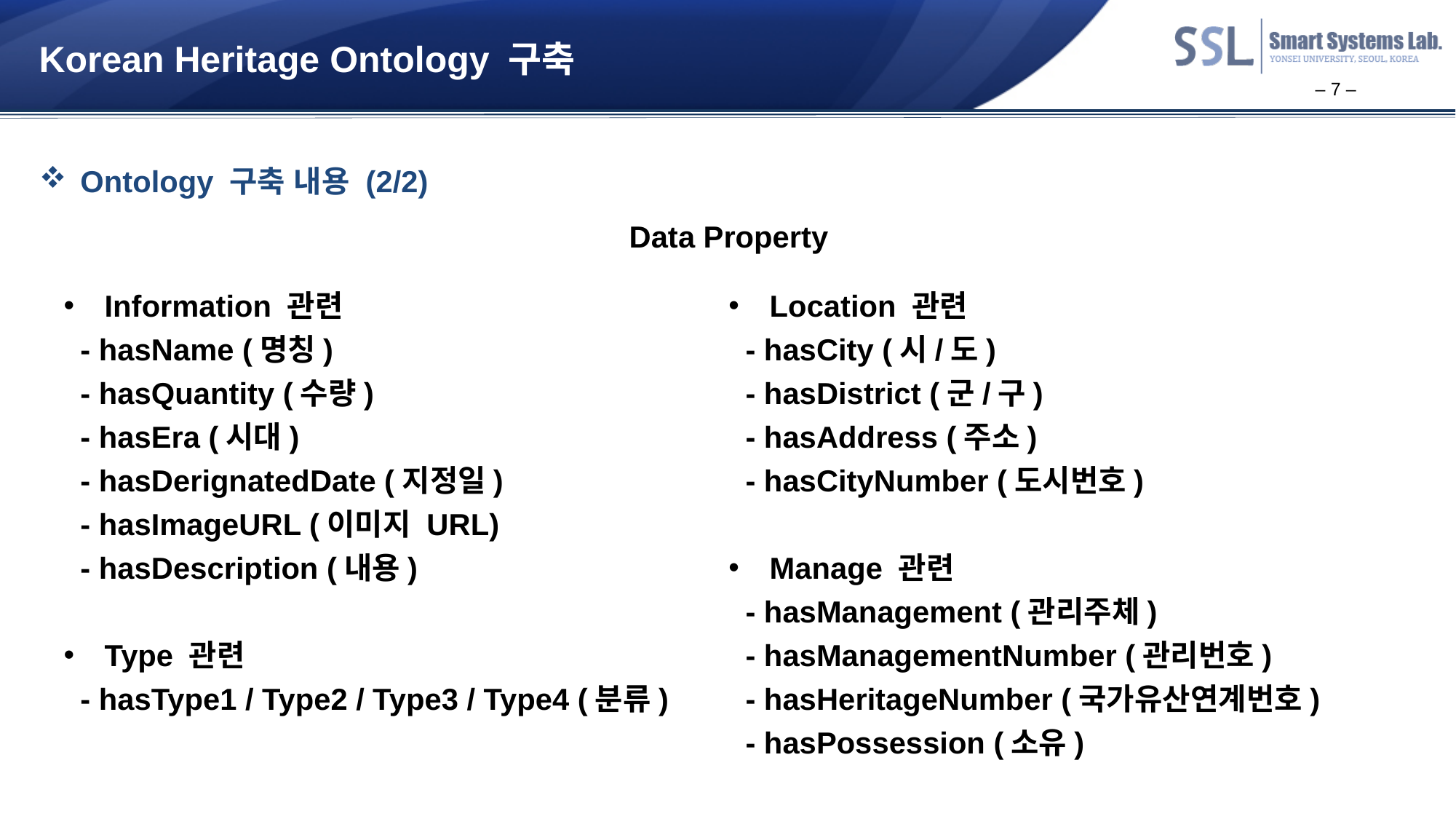

# Korean Heritage Ontology 구축
– 7 –
Ontology 구축 내용 (2/2)
Data Property
Information 관련
  - hasName (명칭)
  - hasQuantity (수량)
  - hasEra (시대)
  - hasDerignatedDate (지정일)
  - hasImageURL (이미지 URL)
  - hasDescription (내용)

Type 관련
  - hasType1 / Type2 / Type3 / Type4 (분류)

Location 관련
  - hasCity (시/도)
  - hasDistrict (군/구)
  - hasAddress (주소)
  - hasCityNumber (도시번호)

Manage 관련
  - hasManagement (관리주체)
  - hasManagementNumber (관리번호)
  - hasHeritageNumber (국가유산연계번호)
  - hasPossession (소유)